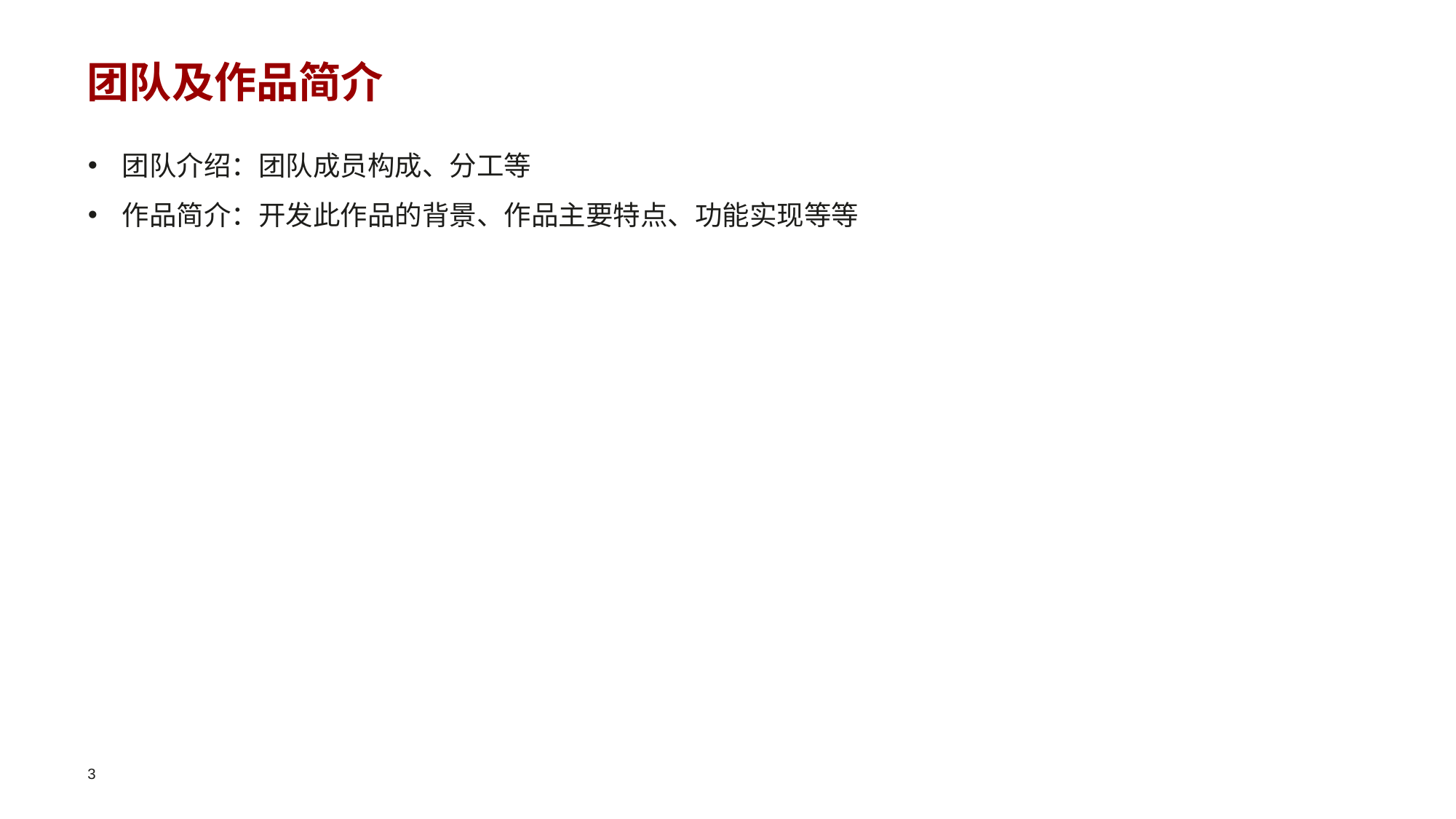

团队及作品简介
团队介绍：团队成员构成、分工等
作品简介：开发此作品的背景、作品主要特点、功能实现等等